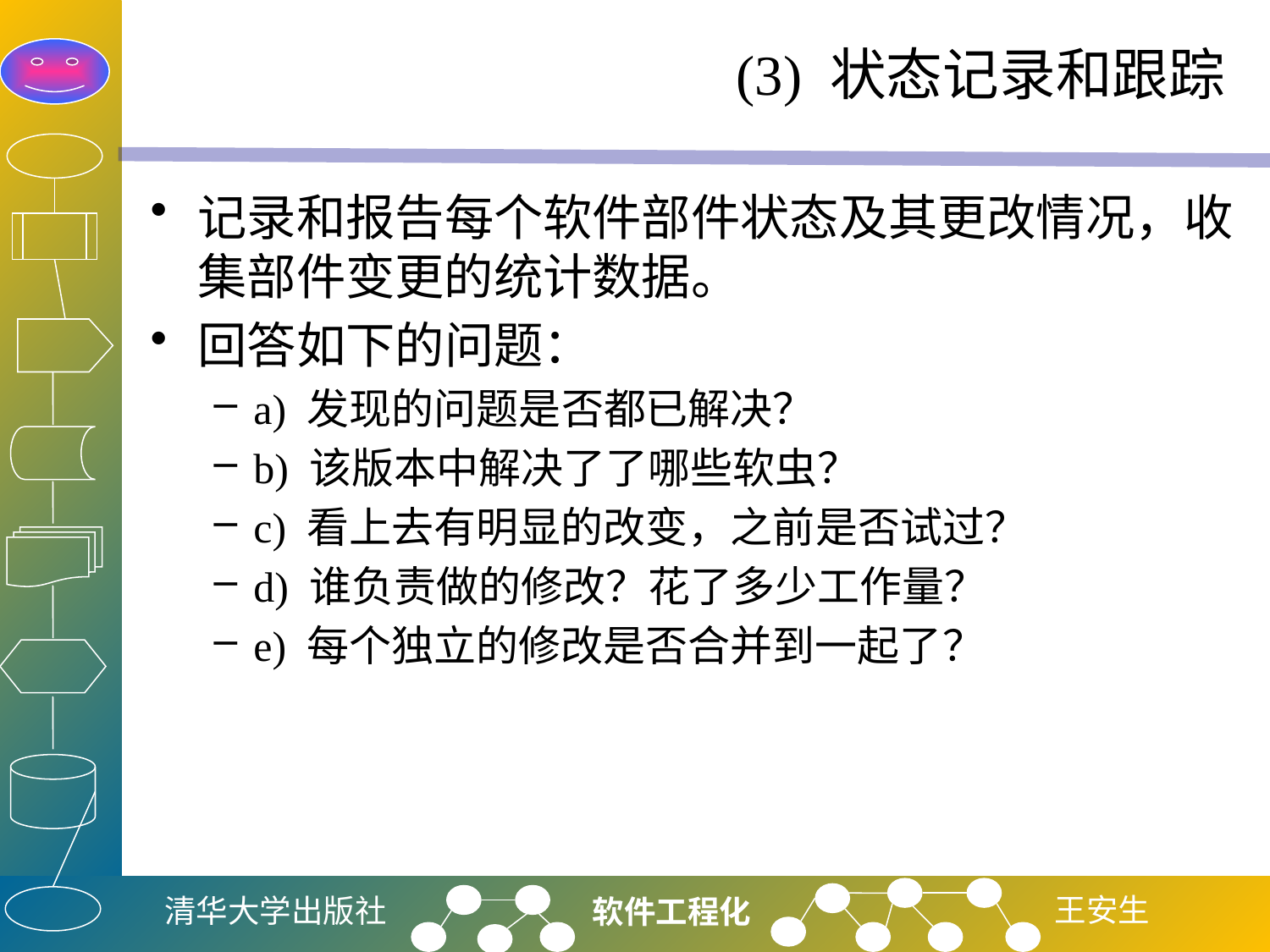

# (3) 状态记录和跟踪
记录和报告每个软件部件状态及其更改情况，收集部件变更的统计数据。
回答如下的问题：
a) 发现的问题是否都已解决？
b) 该版本中解决了了哪些软虫？
c) 看上去有明显的改变，之前是否试过？
d) 谁负责做的修改？花了多少工作量？
e) 每个独立的修改是否合并到一起了？